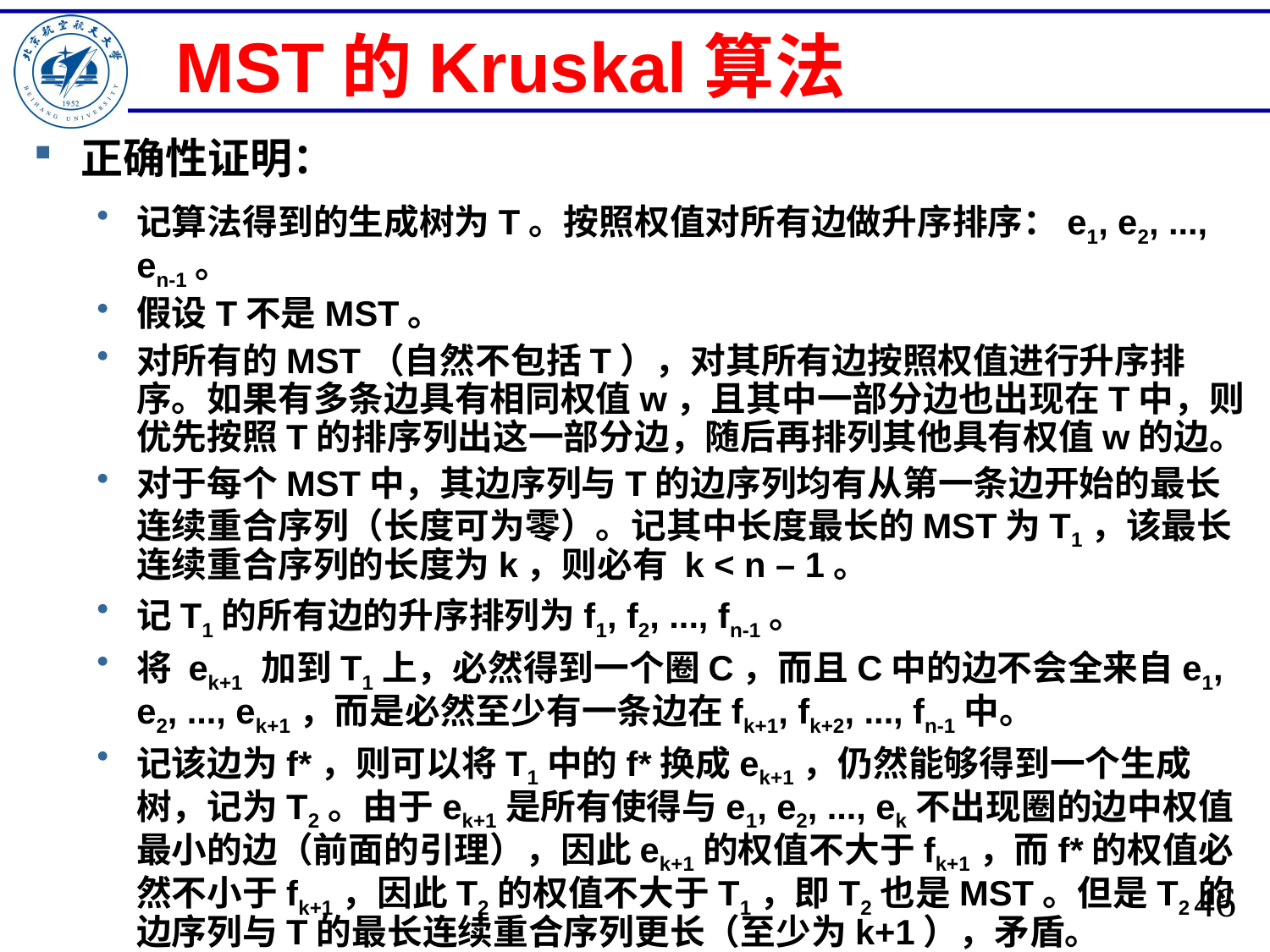

# MST的Kruskal算法
正确性证明：
记算法得到的生成树为T。按照权值对所有边做升序排序：e1, e2, ..., en-1。
假设T不是MST。
对所有的MST（自然不包括T），对其所有边按照权值进行升序排序。如果有多条边具有相同权值w，且其中一部分边也出现在T中，则优先按照T的排序列出这一部分边，随后再排列其他具有权值w的边。
对于每个MST中，其边序列与T的边序列均有从第一条边开始的最长连续重合序列（长度可为零）。记其中长度最长的MST为T1，该最长连续重合序列的长度为k，则必有 k < n – 1。
记T1的所有边的升序排列为f1, f2, ..., fn-1。
将 ek+1 加到T1上，必然得到一个圈C，而且C中的边不会全来自e1, e2, ..., ek+1，而是必然至少有一条边在fk+1, fk+2, ..., fn-1中。
记该边为f*，则可以将T1中的f*换成ek+1，仍然能够得到一个生成树，记为T2。由于ek+1是所有使得与e1, e2, ..., ek不出现圈的边中权值最小的边（前面的引理），因此ek+1的权值不大于fk+1，而f*的权值必然不小于fk+1，因此T2的权值不大于T1，即T2也是MST。但是T2的边序列与T的最长连续重合序列更长（至少为k+1），矛盾。